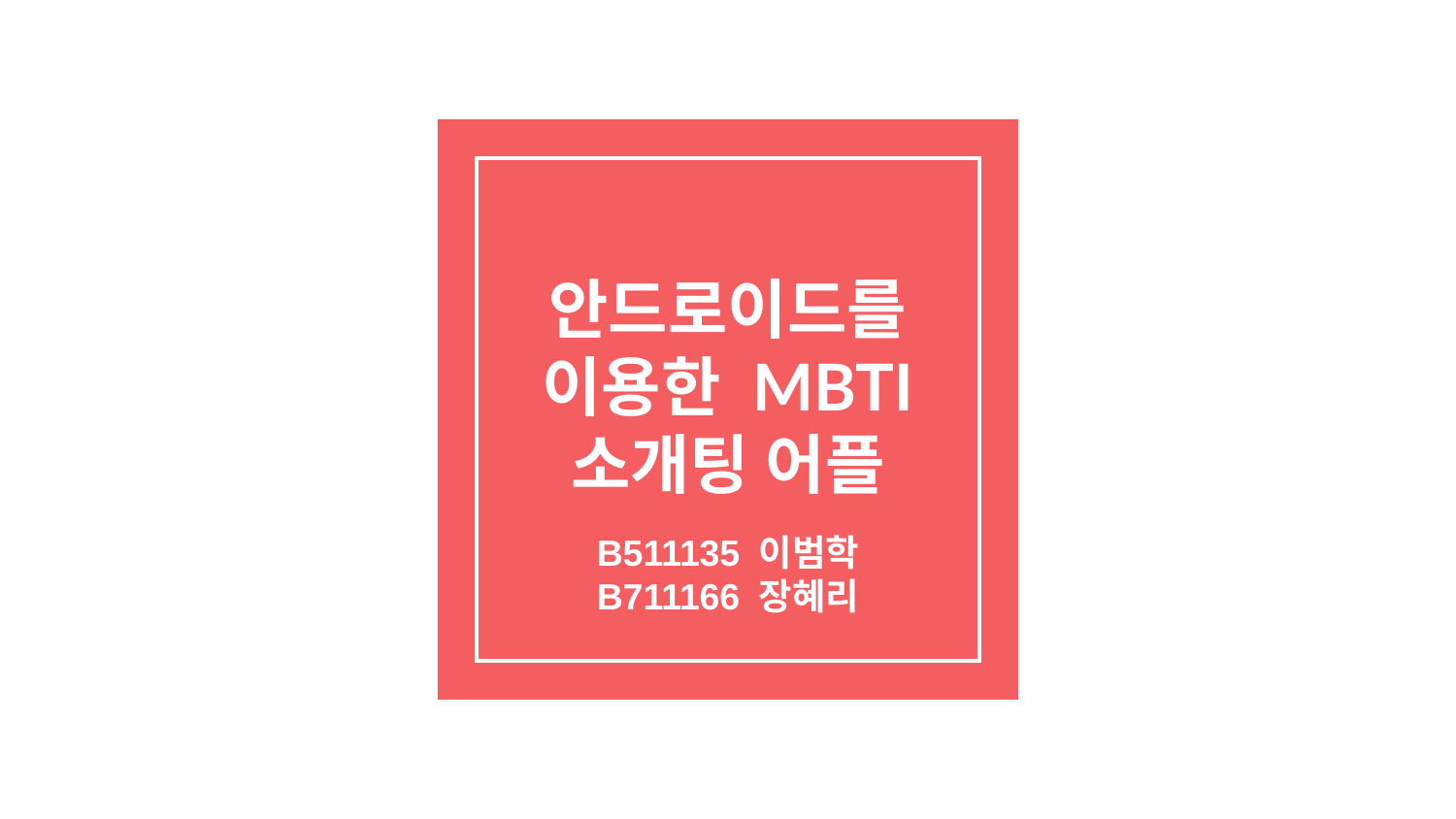

# 안드로이드를 이용한 MBTI 소개팅 어플
B511135 이범학
B711166 장혜리